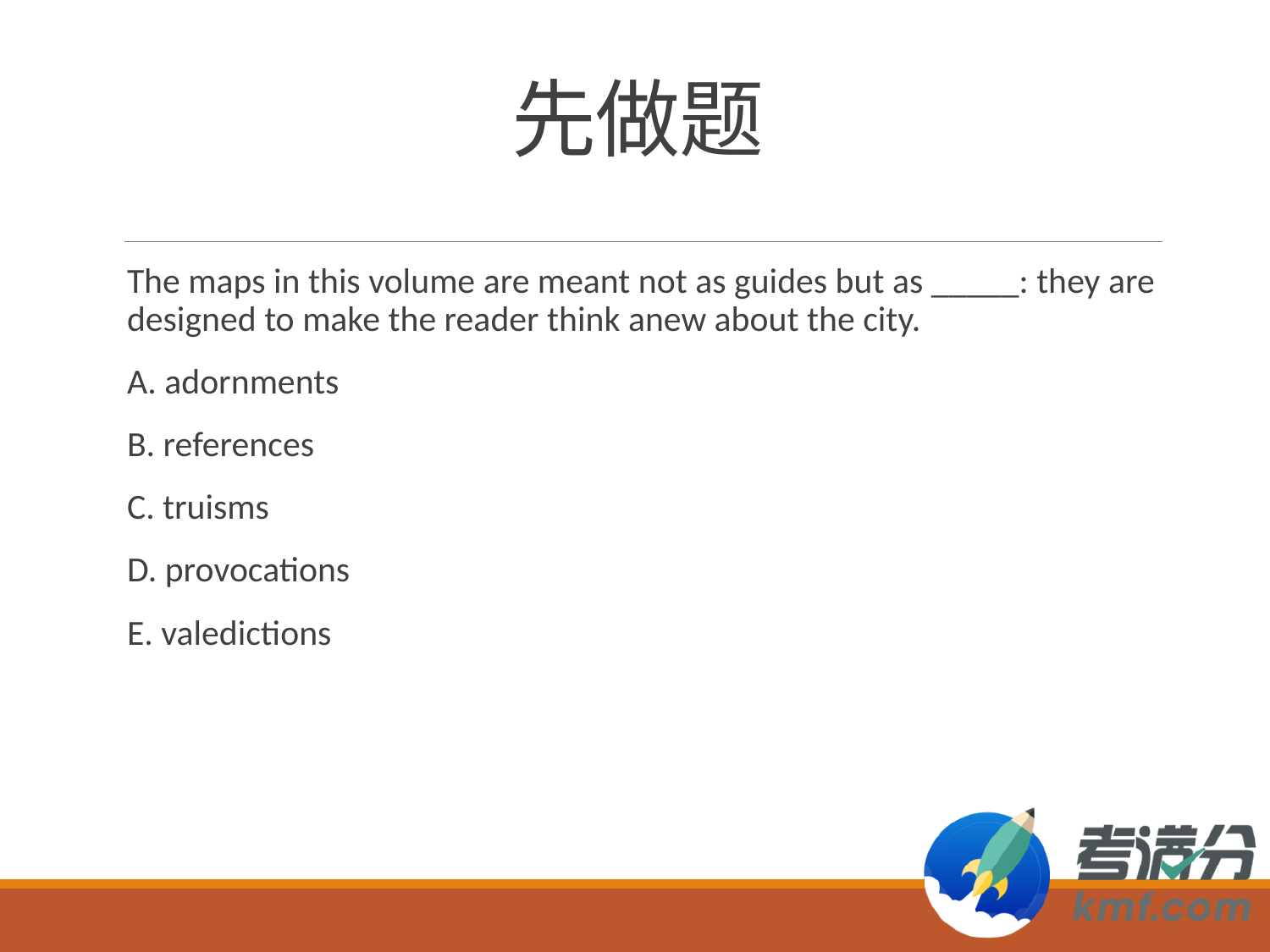

# 先做题
The maps in this volume are meant not as guides but as _____: they are designed to make the reader think anew about the city.
A. adornments
B. references
C. truisms
D. provocations
E. valedictions